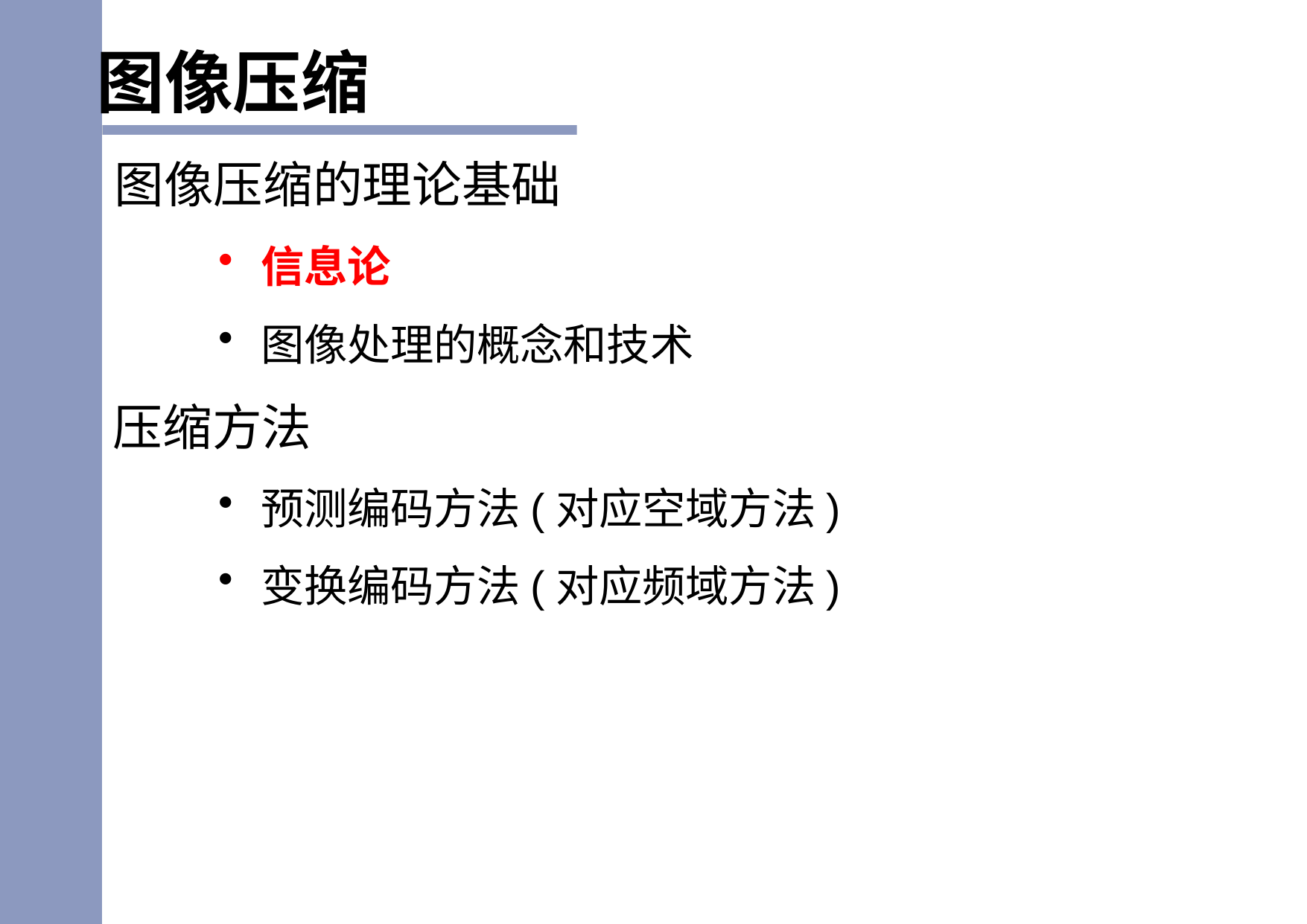

图像压缩

图像压缩的理论基础
信息论
图像处理的概念和技术
压缩方法
预测编码方法(对应空域方法)
变换编码方法(对应频域方法)